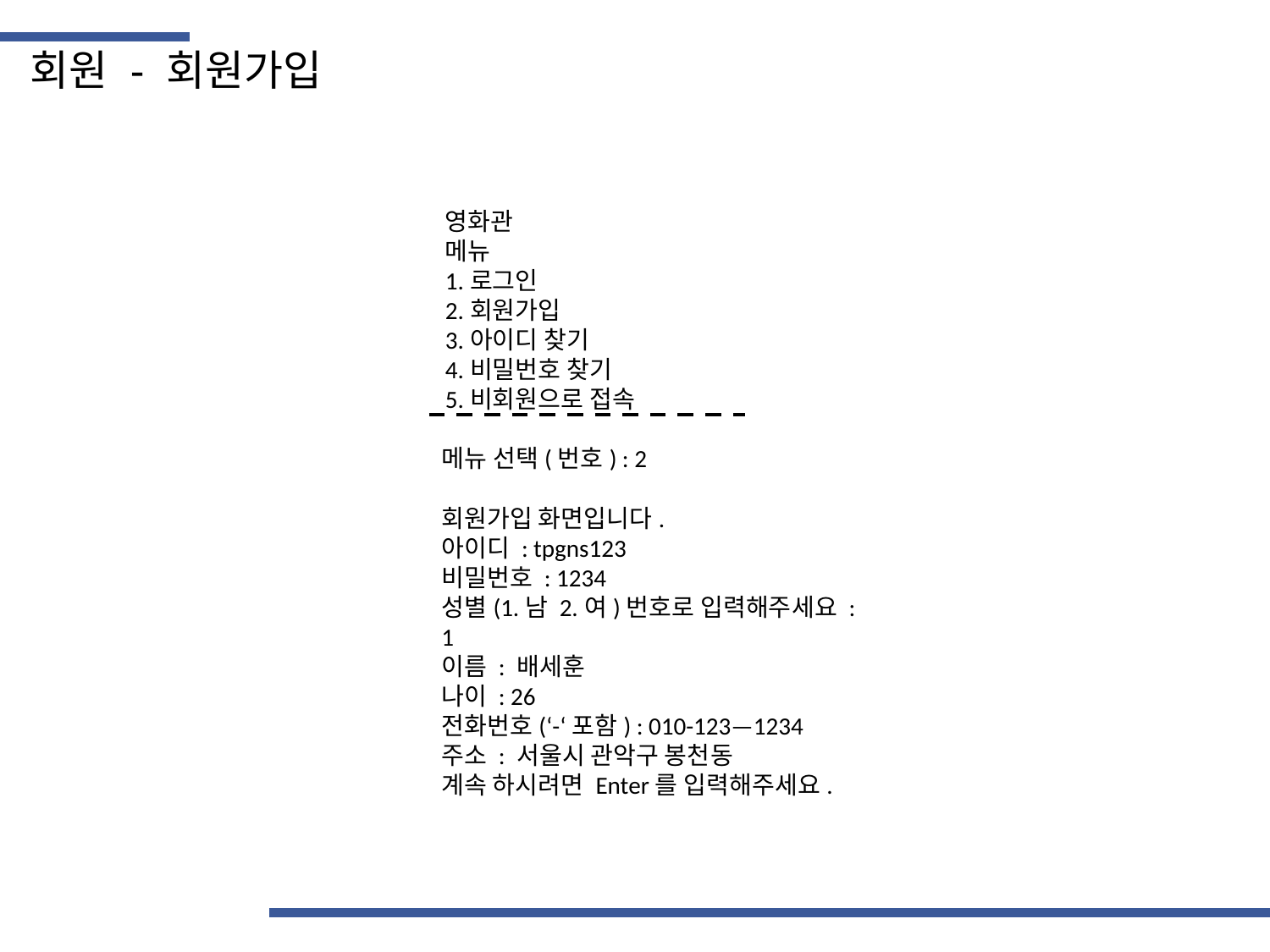

회원 - 회원가입
영화관
메뉴
1.로그인
2.회원가입
3.아이디 찾기
4.비밀번호 찾기
5.비회원으로 접속
메뉴 선택(번호) : 2
회원가입 화면입니다.
아이디 : tpgns123
비밀번호 : 1234
성별(1.남 2.여)번호로 입력해주세요 :  1
이름 : 배세훈
나이 : 26
전화번호(‘-‘포함) : 010-123—1234
주소 : 서울시 관악구 봉천동
계속 하시려면 Enter를 입력해주세요.